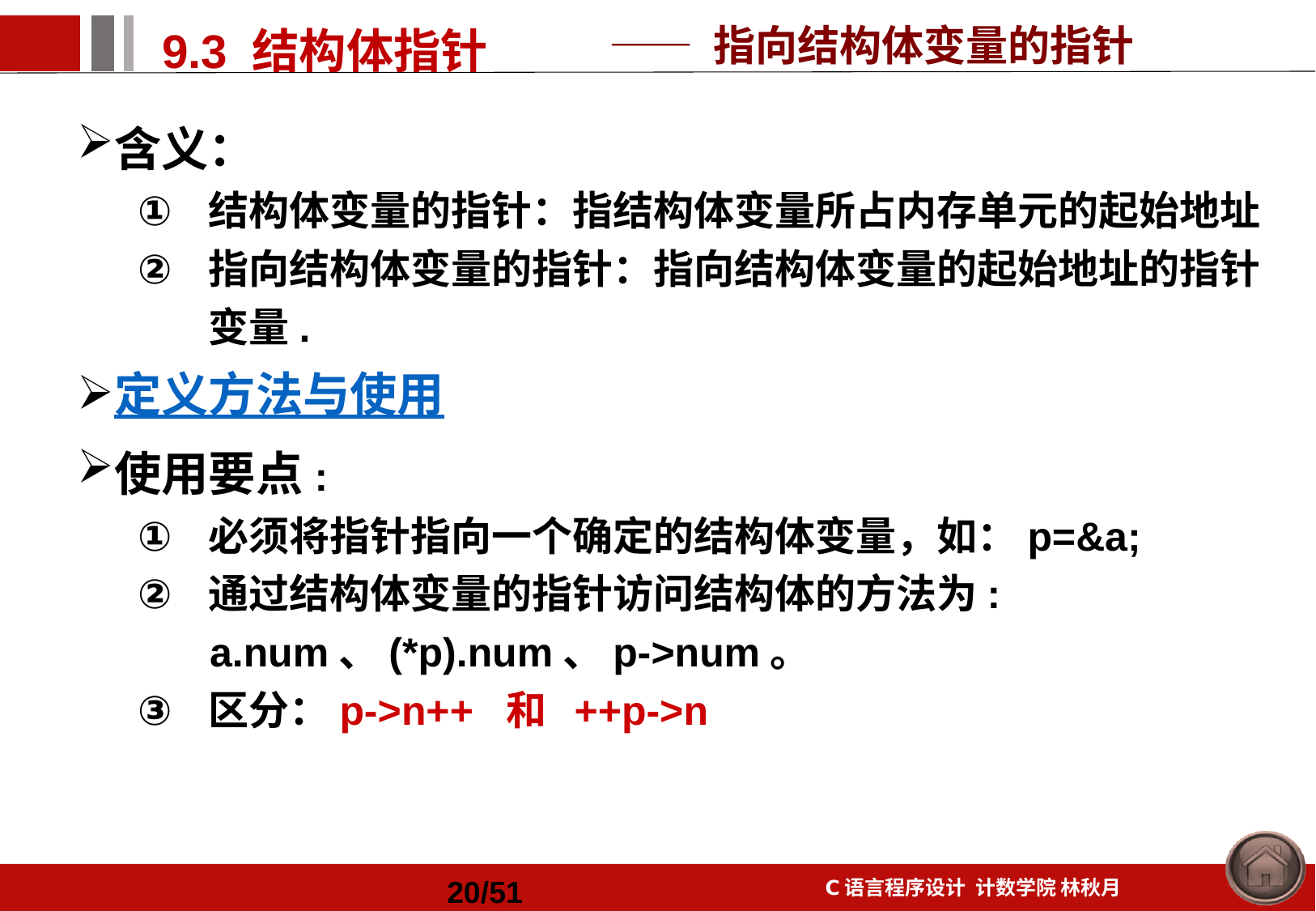

—— 指向结构体变量的指针
含义：
结构体变量的指针：指结构体变量所占内存单元的起始地址
指向结构体变量的指针：指向结构体变量的起始地址的指针变量.
定义方法与使用
使用要点:
必须将指针指向一个确定的结构体变量，如：p=&a;
通过结构体变量的指针访问结构体的方法为:
 a.num、(*p).num、p->num。
区分：p->n++  和  ++p->n